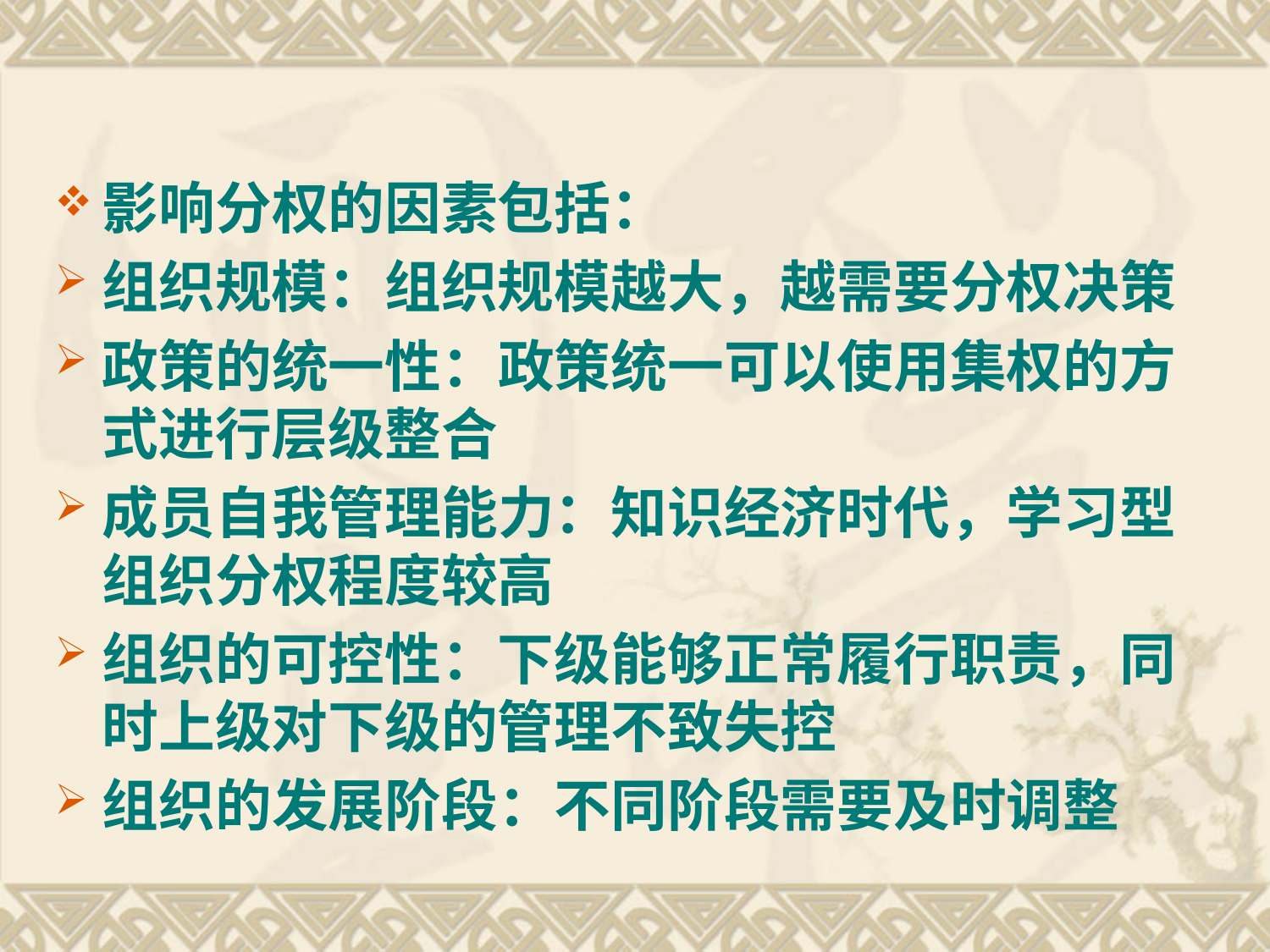

影响分权的因素包括：
组织规模：组织规模越大，越需要分权决策
政策的统一性：政策统一可以使用集权的方式进行层级整合
成员自我管理能力：知识经济时代，学习型组织分权程度较高
组织的可控性：下级能够正常履行职责，同时上级对下级的管理不致失控
组织的发展阶段：不同阶段需要及时调整